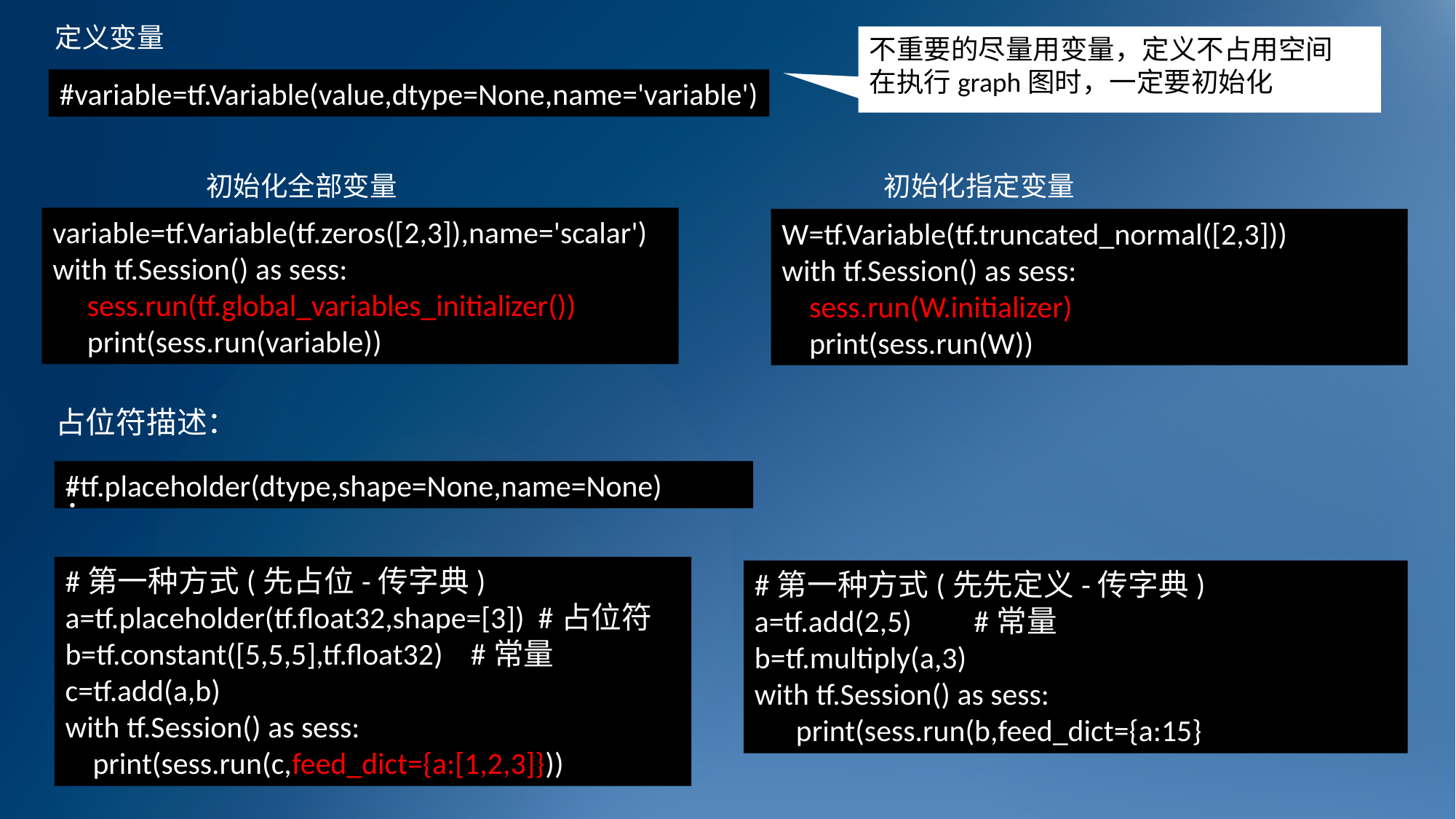

定义变量
不重要的尽量用变量，定义不占用空间
在执行graph图时，一定要初始化
#variable=tf.Variable(value,dtype=None,name='variable')
初始化全部变量
初始化指定变量
variable=tf.Variable(tf.zeros([2,3]),name='scalar')
with tf.Session() as sess:
     sess.run(tf.global_variables_initializer())
     print(sess.run(variable))
W=tf.Variable(tf.truncated_normal([2,3]))
with tf.Session() as sess:
    sess.run(W.initializer)
    print(sess.run(W))
占位符描述：
#tf.placeholder(dtype,shape=None,name=None)
：
#第一种方式(先占位-传字典)
a=tf.placeholder(tf.float32,shape=[3])  #占位符
b=tf.constant([5,5,5],tf.float32)    #常量
c=tf.add(a,b)
with tf.Session() as sess:
    print(sess.run(c,feed_dict={a:[1,2,3]}))
#第一种方式(先先定义-传字典)
a=tf.add(2,5)         #常量
b=tf.multiply(a,3)
with tf.Session() as sess:
      print(sess.run(b,feed_dict={a:15}